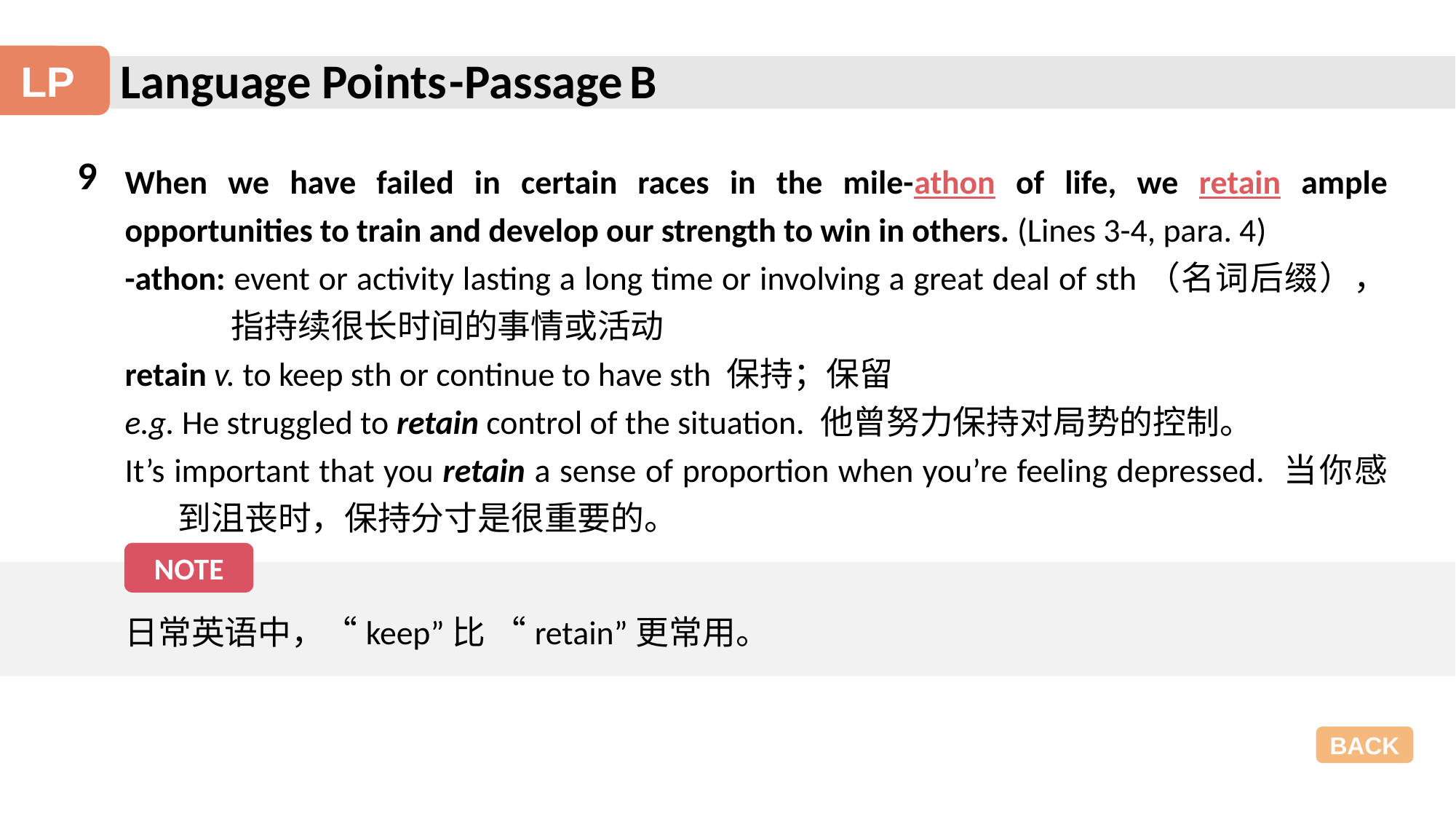

Language Points
-Passage B
LP

9
When we have failed in certain races in the mile-athon of life, we retain ample opportunities to train and develop our strength to win in others. (Lines 3-4, para. 4)
-athon: event or activity lasting a long time or involving a great deal of sth（名词后缀），指持续很长时间的事情或活动
retain v. to keep sth or continue to have sth 保持；保留
e.g. He struggled to retain control of the situation. 他曾努力保持对局势的控制。
It’s important that you retain a sense of proportion when you’re feeling depressed. 当你感到沮丧时，保持分寸是很重要的。
NOTE

日常英语中，“keep”比 “retain”更常用。
BACK